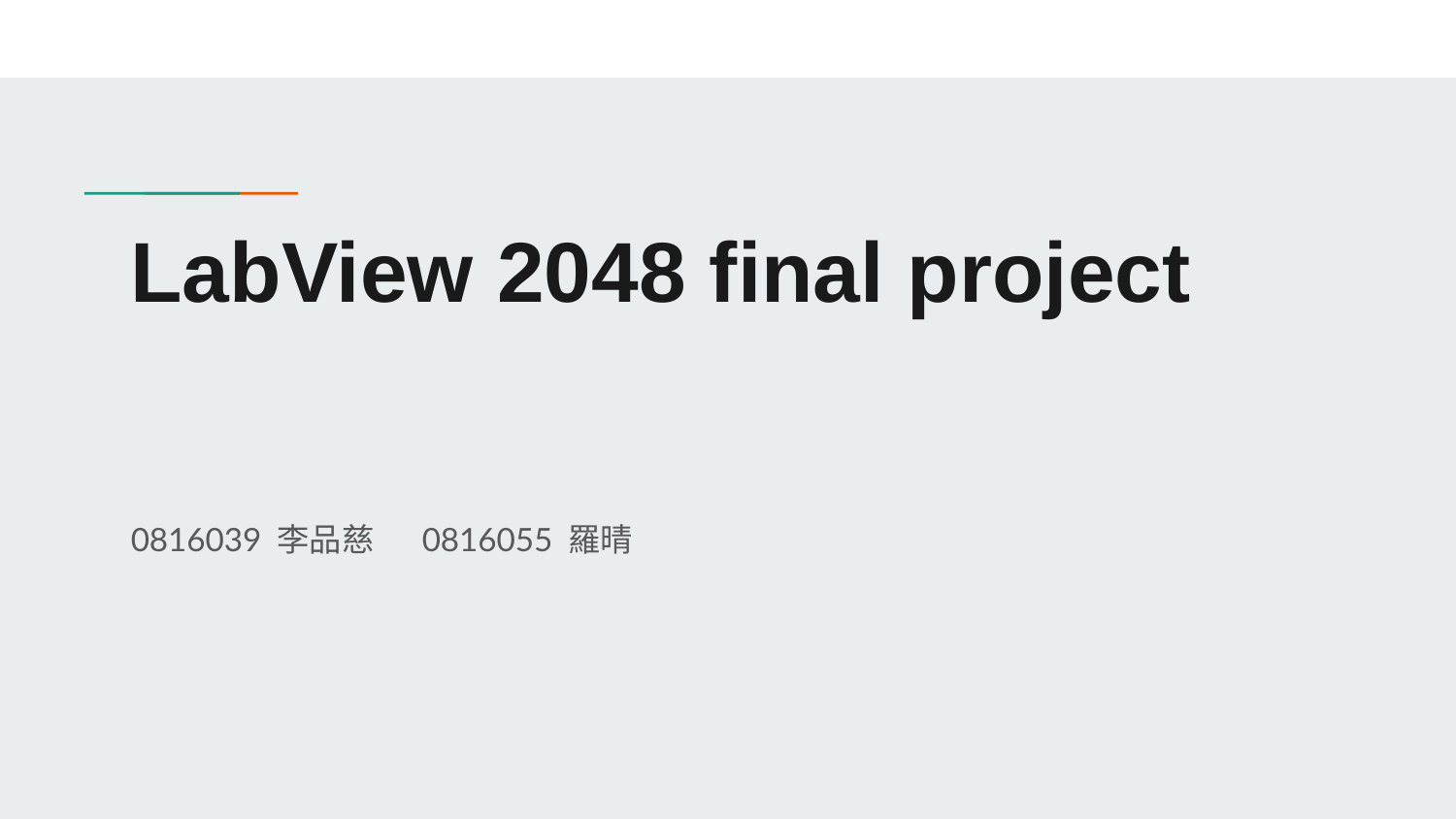

# LabView 2048 final project
0816039 李品慈	0816055 羅晴